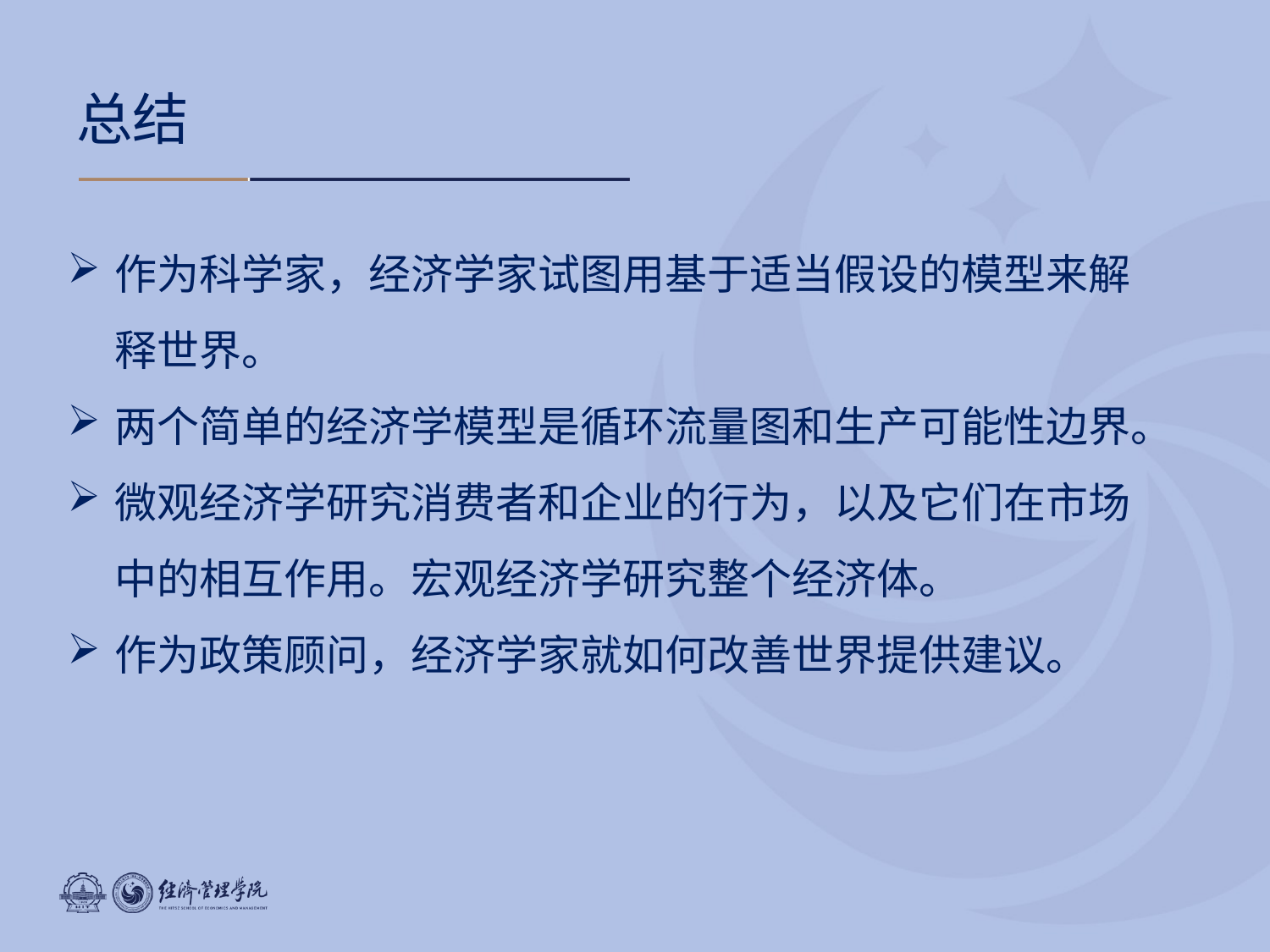

# 总结
作为科学家，经济学家试图用基于适当假设的模型来解释世界。
两个简单的经济学模型是循环流量图和生产可能性边界。
微观经济学研究消费者和企业的行为，以及它们在市场中的相互作用。宏观经济学研究整个经济体。
作为政策顾问，经济学家就如何改善世界提供建议。